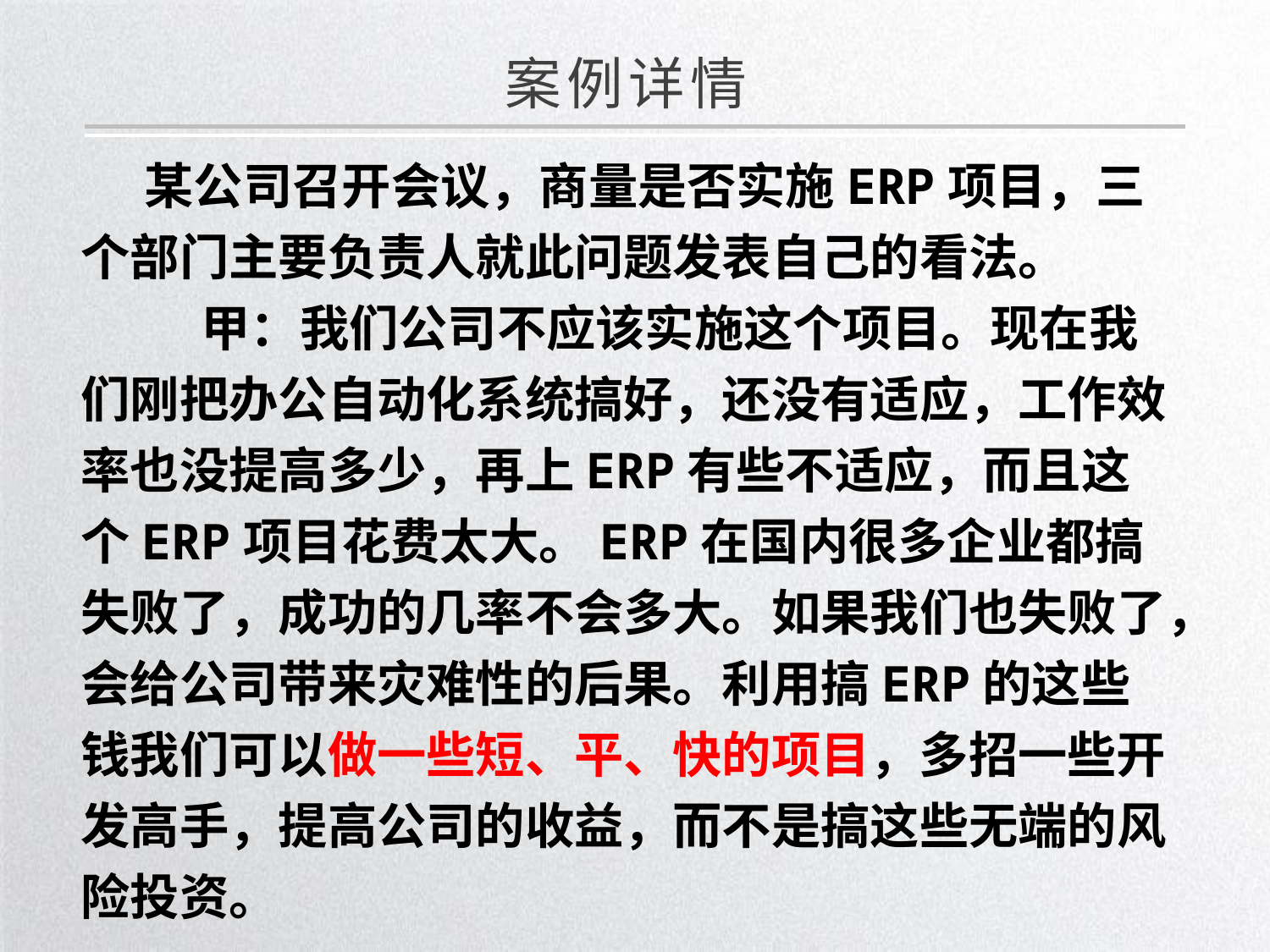

案例详情
某公司召开会议，商量是否实施ERP项目，三个部门主要负责人就此问题发表自己的看法。
    甲：我们公司不应该实施这个项目。现在我们刚把办公自动化系统搞好，还没有适应，工作效率也没提高多少，再上ERP有些不适应，而且这个ERP项目花费太大。ERP在国内很多企业都搞失败了，成功的几率不会多大。如果我们也失败了，会给公司带来灾难性的后果。利用搞ERP的这些钱我们可以做一些短、平、快的项目，多招一些开发高手，提高公司的收益，而不是搞这些无端的风险投资。